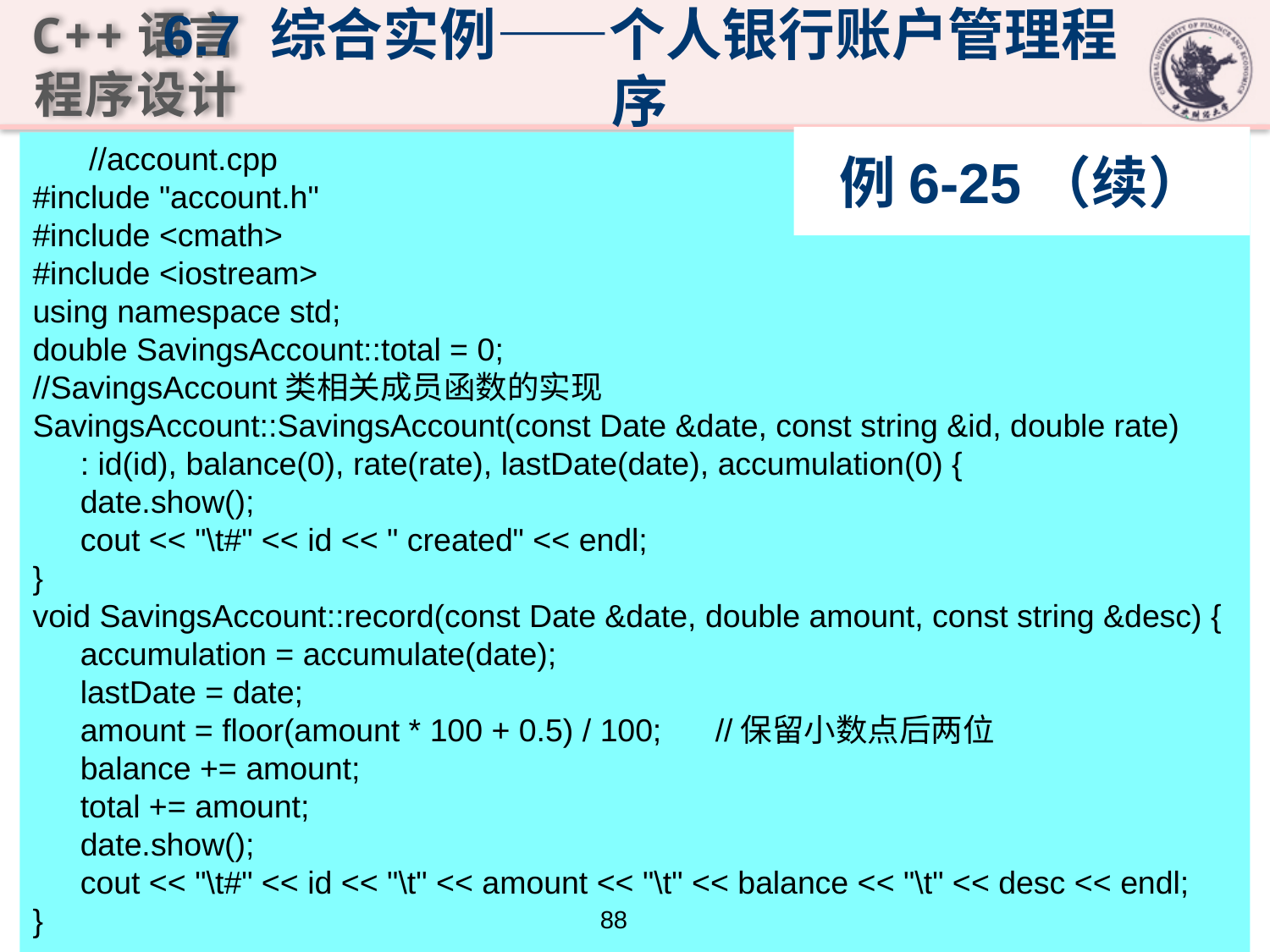

6.7 综合实例——个人银行账户管理程序
# 例6-25（续）
	 //account.cpp
#include "account.h"
#include <cmath>
#include <iostream>
using namespace std;
double SavingsAccount::total = 0;
//SavingsAccount类相关成员函数的实现
SavingsAccount::SavingsAccount(const Date &date, const string &id, double rate)
	: id(id), balance(0), rate(rate), lastDate(date), accumulation(0) {
	date.show();
	cout << "\t#" << id << " created" << endl;
}
void SavingsAccount::record(const Date &date, double amount, const string &desc) {
	accumulation = accumulate(date);
	lastDate = date;
	amount = floor(amount * 100 + 0.5) / 100;	//保留小数点后两位
	balance += amount;
	total += amount;
	date.show();
	cout << "\t#" << id << "\t" << amount << "\t" << balance << "\t" << desc << endl;
}

88